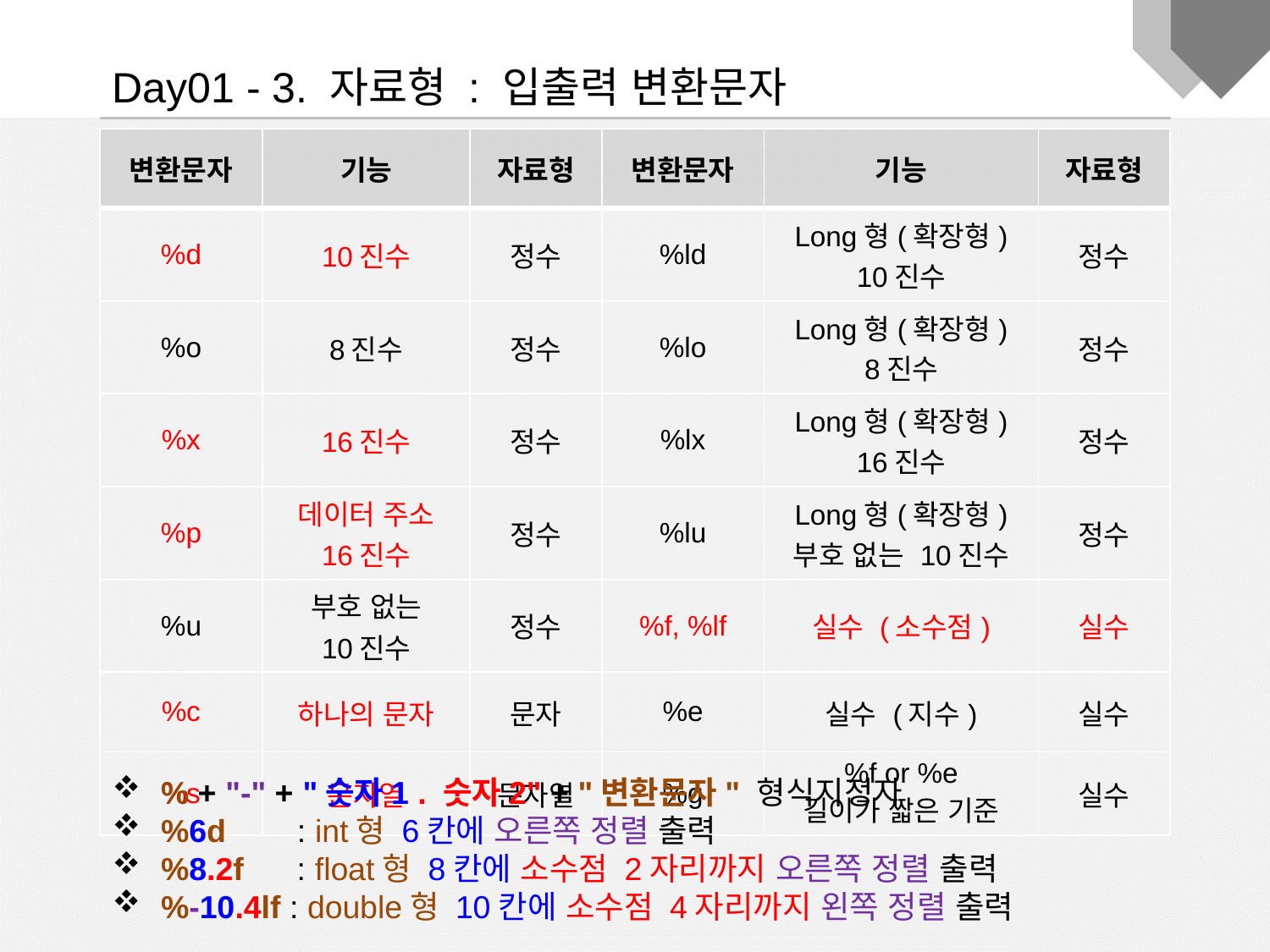

Day01 - 3. 자료형 : 입출력 변환문자
| 변환문자 | 기능 | 자료형 | 변환문자 | 기능 | 자료형 |
| --- | --- | --- | --- | --- | --- |
| %d | 10진수 | 정수 | %ld | Long형(확장형) 10진수 | 정수 |
| %o | 8진수 | 정수 | %lo | Long형(확장형) 8진수 | 정수 |
| %x | 16진수 | 정수 | %lx | Long형(확장형) 16진수 | 정수 |
| %p | 데이터 주소 16진수 | 정수 | %lu | Long형(확장형) 부호 없는 10진수 | 정수 |
| %u | 부호 없는 10진수 | 정수 | %f, %lf | 실수 (소수점) | 실수 |
| %c | 하나의 문자 | 문자 | %e | 실수 (지수) | 실수 |
| %s | 문자열 | 문자열 | %g | %f or %e 길이가 짧은 기준 | 실수 |
 % + "-" + "숫자1 . 숫자2" + "변환문자" 형식지정자
 %6d        : int형 6칸에 오른쪽 정렬 출력
 %8.2f      : float형 8칸에 소수점 2자리까지 오른쪽 정렬 출력
 %-10.4lf : double형 10칸에 소수점 4자리까지 왼쪽 정렬 출력